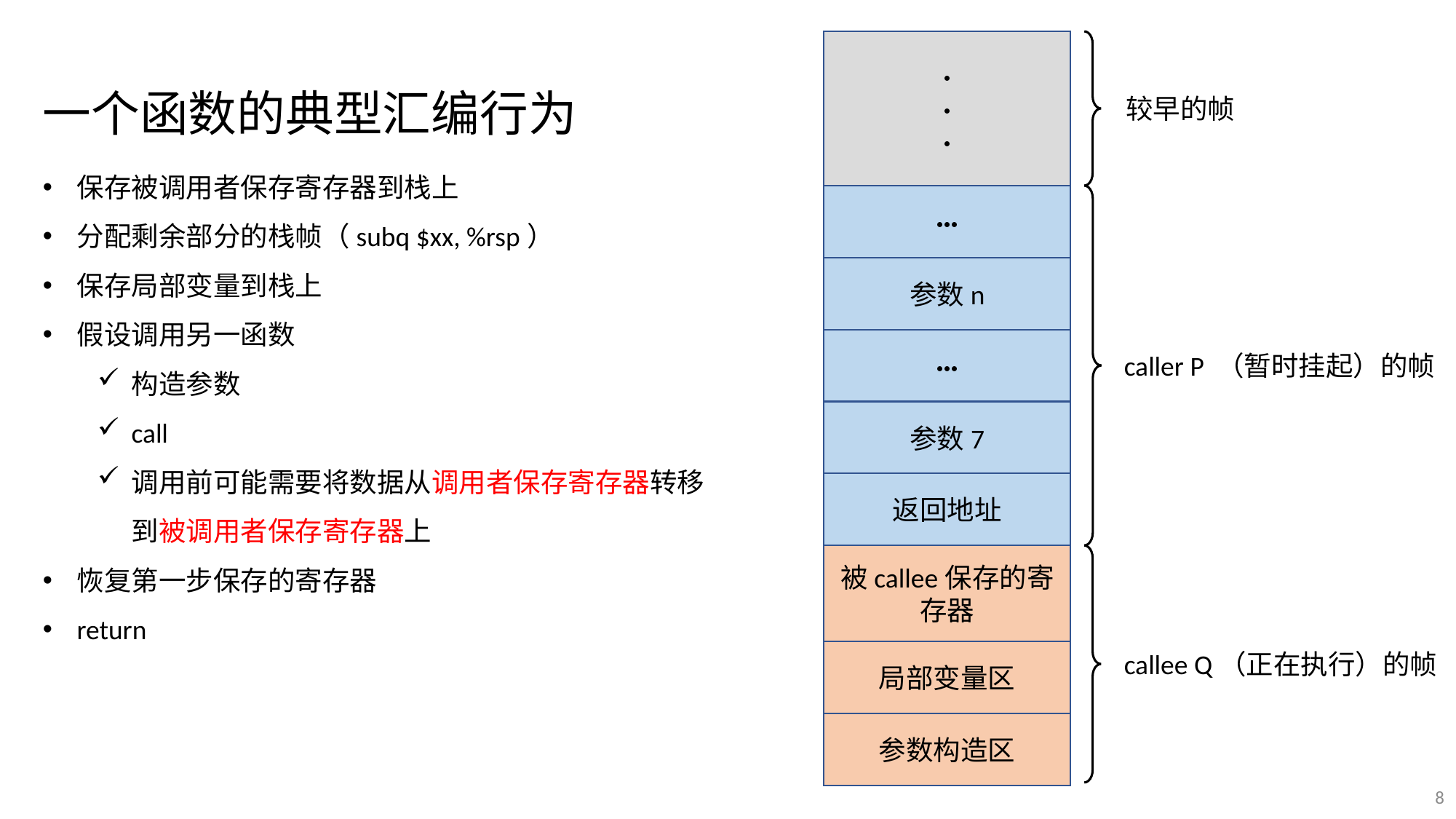

·
·
·

较早的帧

···
参数n
···
caller P （暂时挂起）的帧
参数7
返回地址

被callee保存的寄存器
局部变量区
callee Q（正在执行）的帧
参数构造区
一个函数的典型汇编行为

保存被调用者保存寄存器到栈上
分配剩余部分的栈帧（subq $xx, %rsp）
保存局部变量到栈上
假设调用另一函数
构造参数
call
调用前可能需要将数据从调用者保存寄存器转移到被调用者保存寄存器上
恢复第一步保存的寄存器
return
8